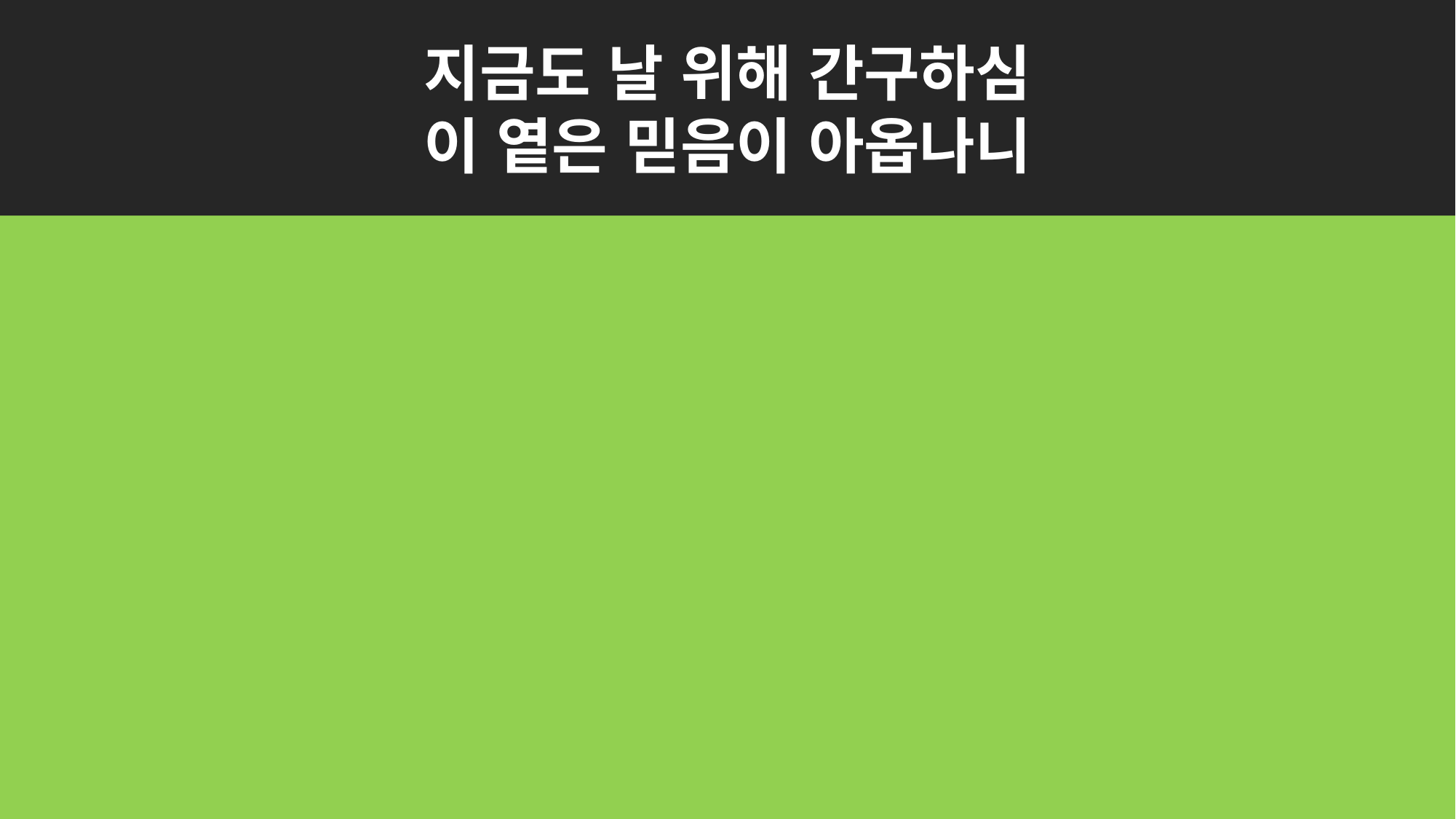

지금도 날 위해 간구하심
이 옅은 믿음이 아옵나니